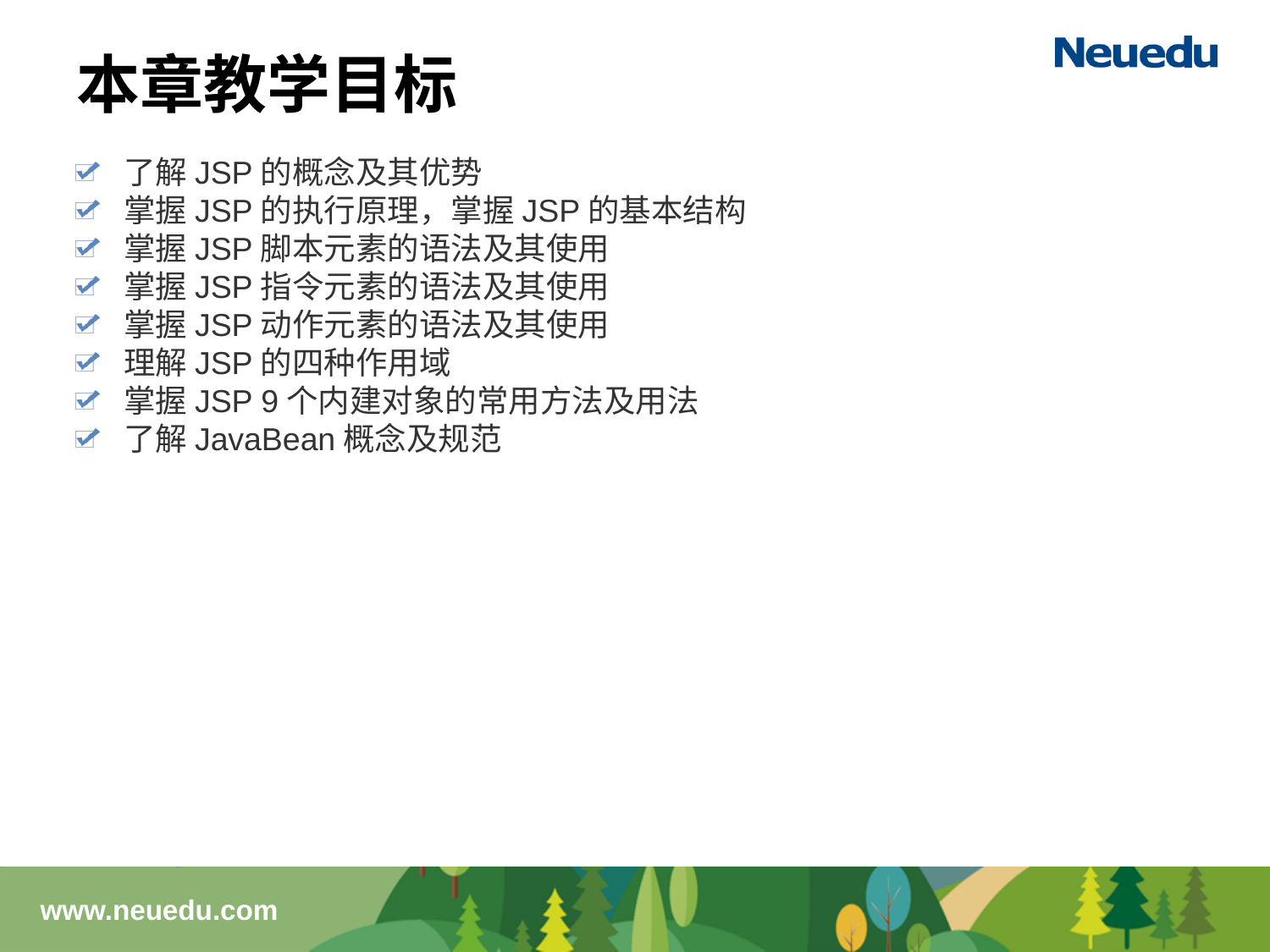

# 本章教学目标
了解JSP的概念及其优势
掌握JSP的执行原理，掌握JSP的基本结构
掌握JSP脚本元素的语法及其使用
掌握JSP指令元素的语法及其使用
掌握JSP动作元素的语法及其使用
理解JSP的四种作用域
掌握JSP 9个内建对象的常用方法及用法
了解JavaBean概念及规范